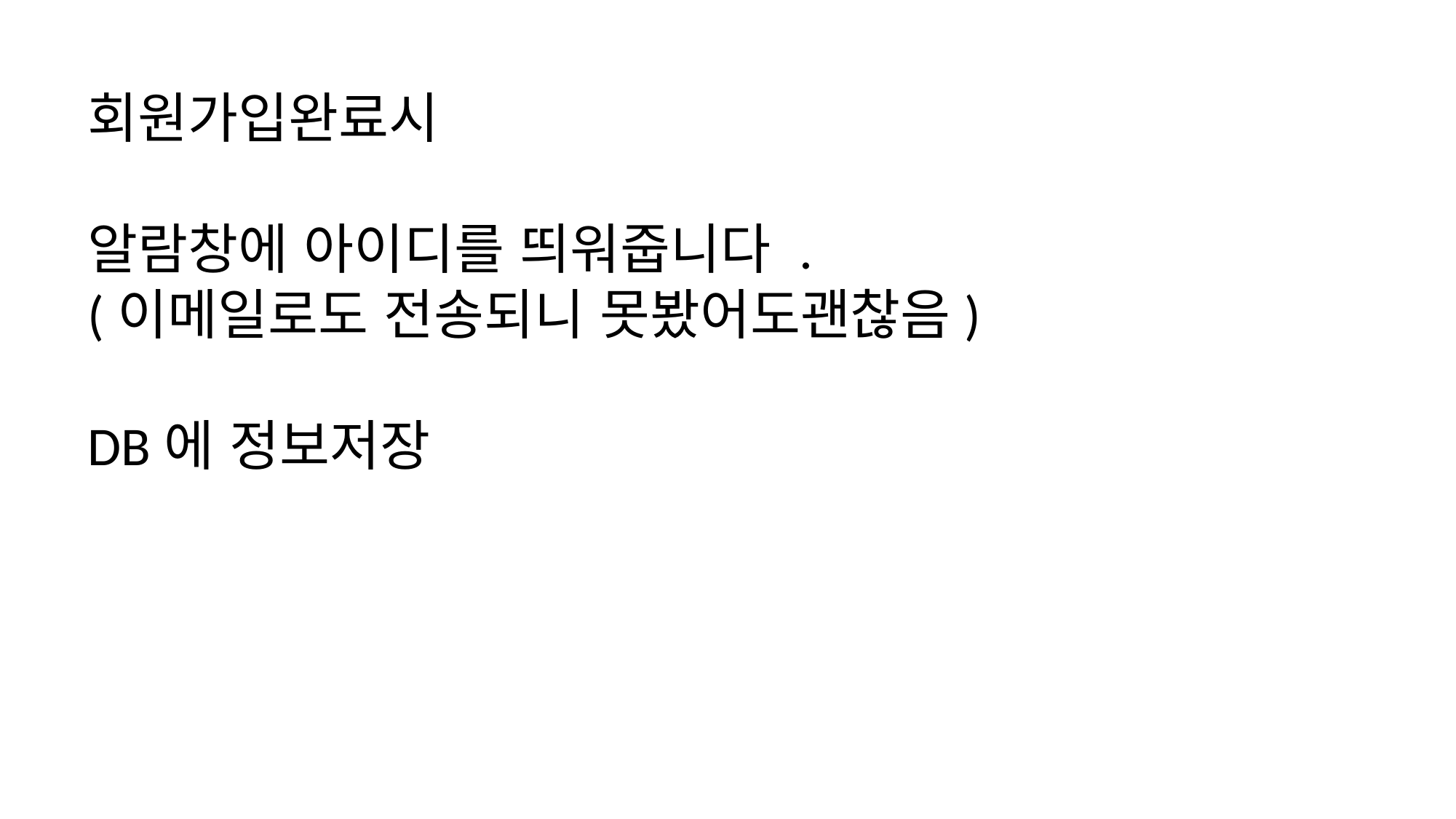

회원가입완료시

알람창에 아이디를 띄워줍니다 .
(이메일로도 전송되니 못봤어도괜찮음)

DB에 정보저장